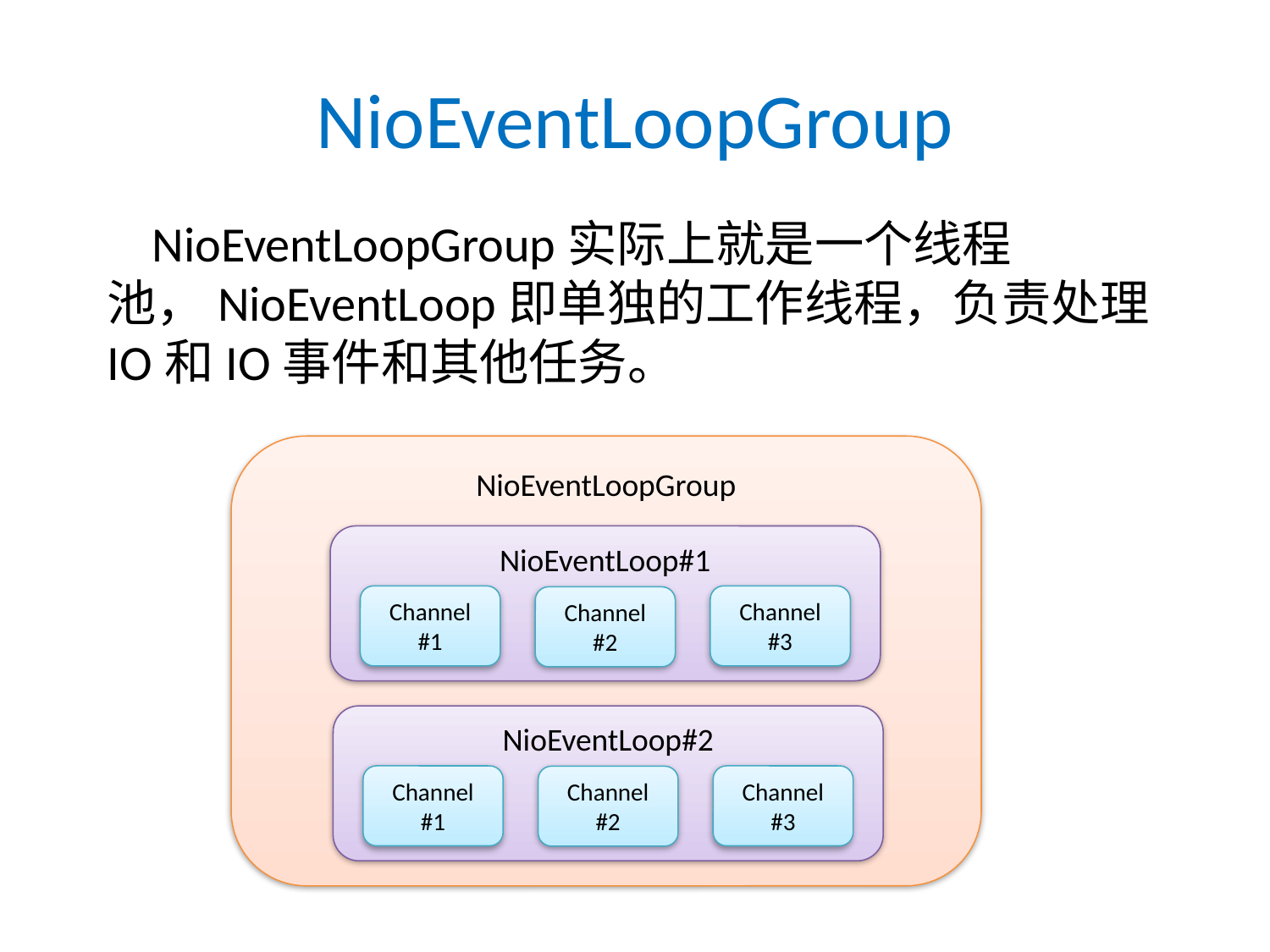

# NioEventLoopGroup
    NioEventLoopGroup实际上就是一个线程池，NioEventLoop即单独的工作线程，负责处理IO和IO事件和其他任务。
NioEventLoopGroup
NioEventLoop#1
Channel
#1
Channel
#3
Channel
#2
NioEventLoop#2
Channel
#1
Channel
#3
Channel
#2